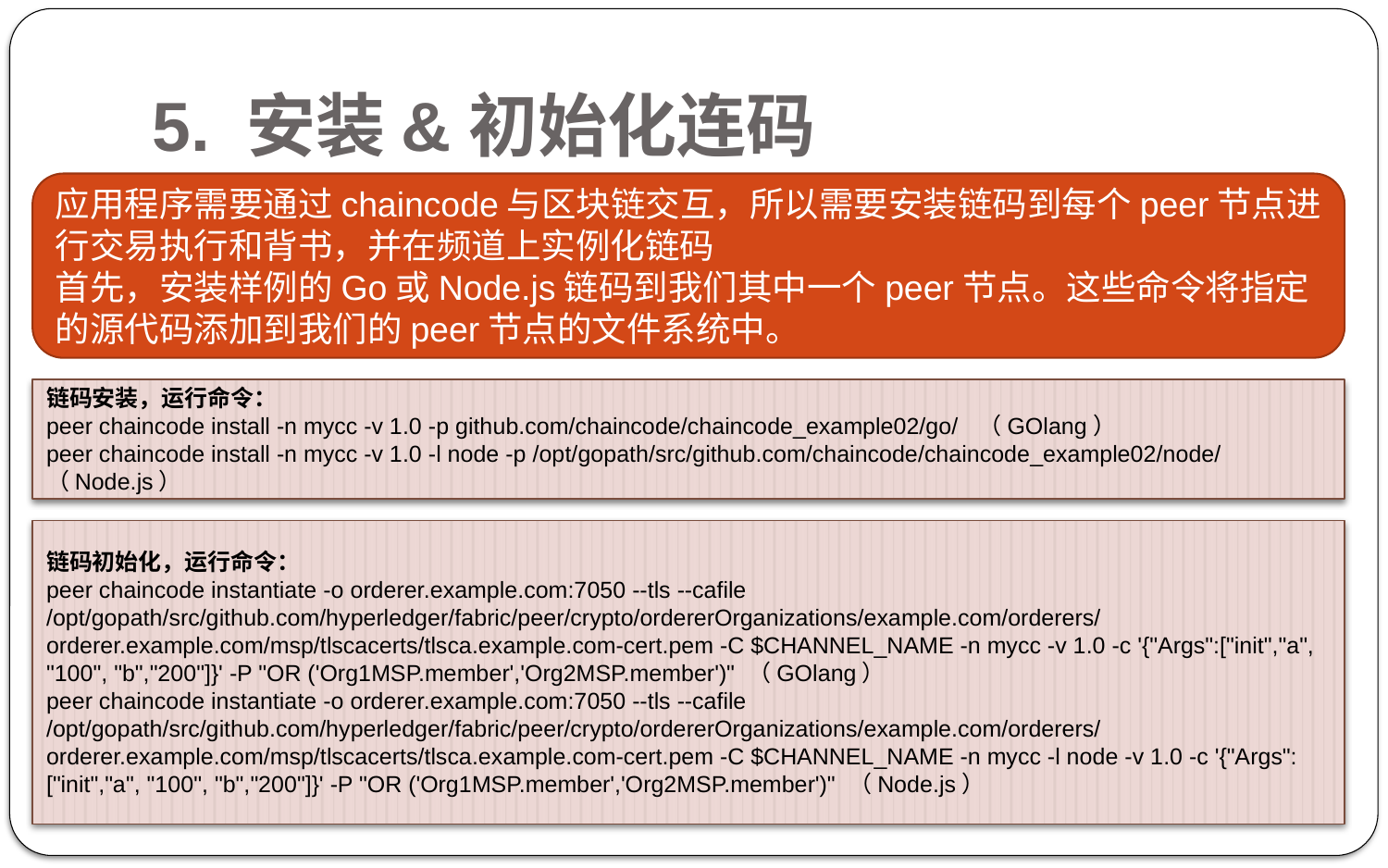

# 5. 安装&初始化连码
应用程序需要通过chaincode与区块链交互，所以需要安装链码到每个peer节点进行交易执行和背书，并在频道上实例化链码
首先，安装样例的Go或Node.js链码到我们其中一个peer节点。这些命令将指定的源代码添加到我们的peer节点的文件系统中。
链码安装，运行命令：
peer chaincode install -n mycc -v 1.0 -p github.com/chaincode/chaincode_example02/go/  （GOlang）
peer chaincode install -n mycc -v 1.0 -l node -p /opt/gopath/src/github.com/chaincode/chaincode_example02/node/ （Node.js）
链码初始化，运行命令：
peer chaincode instantiate -o orderer.example.com:7050 --tls --cafile /opt/gopath/src/github.com/hyperledger/fabric/peer/crypto/ordererOrganizations/example.com/orderers/orderer.example.com/msp/tlscacerts/tlsca.example.com-cert.pem -C $CHANNEL_NAME -n mycc -v 1.0 -c '{"Args":["init","a", "100", "b","200"]}' -P "OR ('Org1MSP.member','Org2MSP.member')" （GOlang）
peer chaincode instantiate -o orderer.example.com:7050 --tls --cafile /opt/gopath/src/github.com/hyperledger/fabric/peer/crypto/ordererOrganizations/example.com/orderers/orderer.example.com/msp/tlscacerts/tlsca.example.com-cert.pem -C $CHANNEL_NAME -n mycc -l node -v 1.0 -c '{"Args":["init","a", "100", "b","200"]}' -P "OR ('Org1MSP.member','Org2MSP.member')" （Node.js）